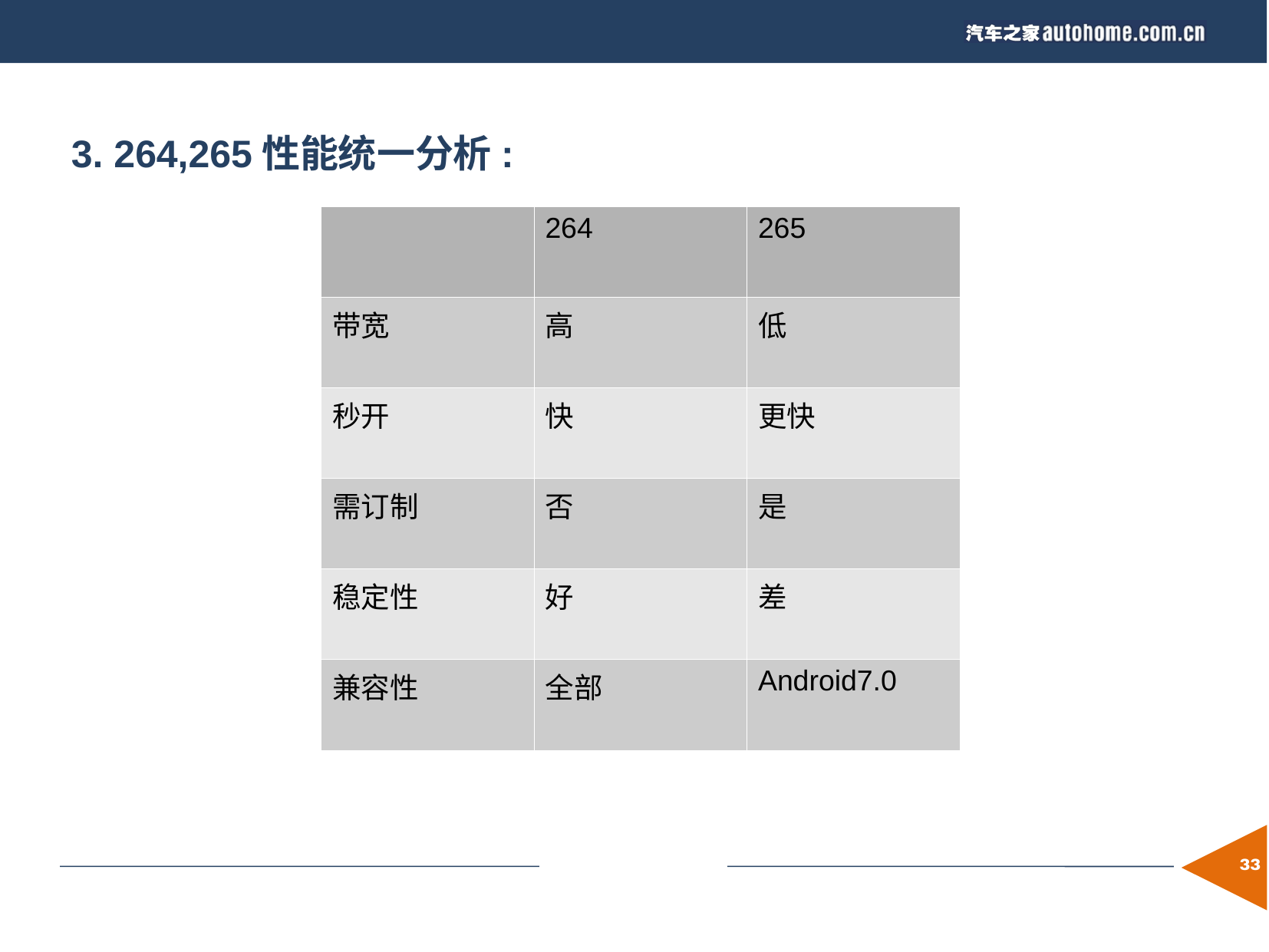

3. 264,265性能统一分析:
|  | 264 | 265 |
| --- | --- | --- |
| 带宽 | 高 | 低 |
| 秒开 | 快 | 更快 |
| 需订制 | 否 | 是 |
| 稳定性 | 好 | 差 |
| 兼容性 | 全部 | Android7.0 |

33